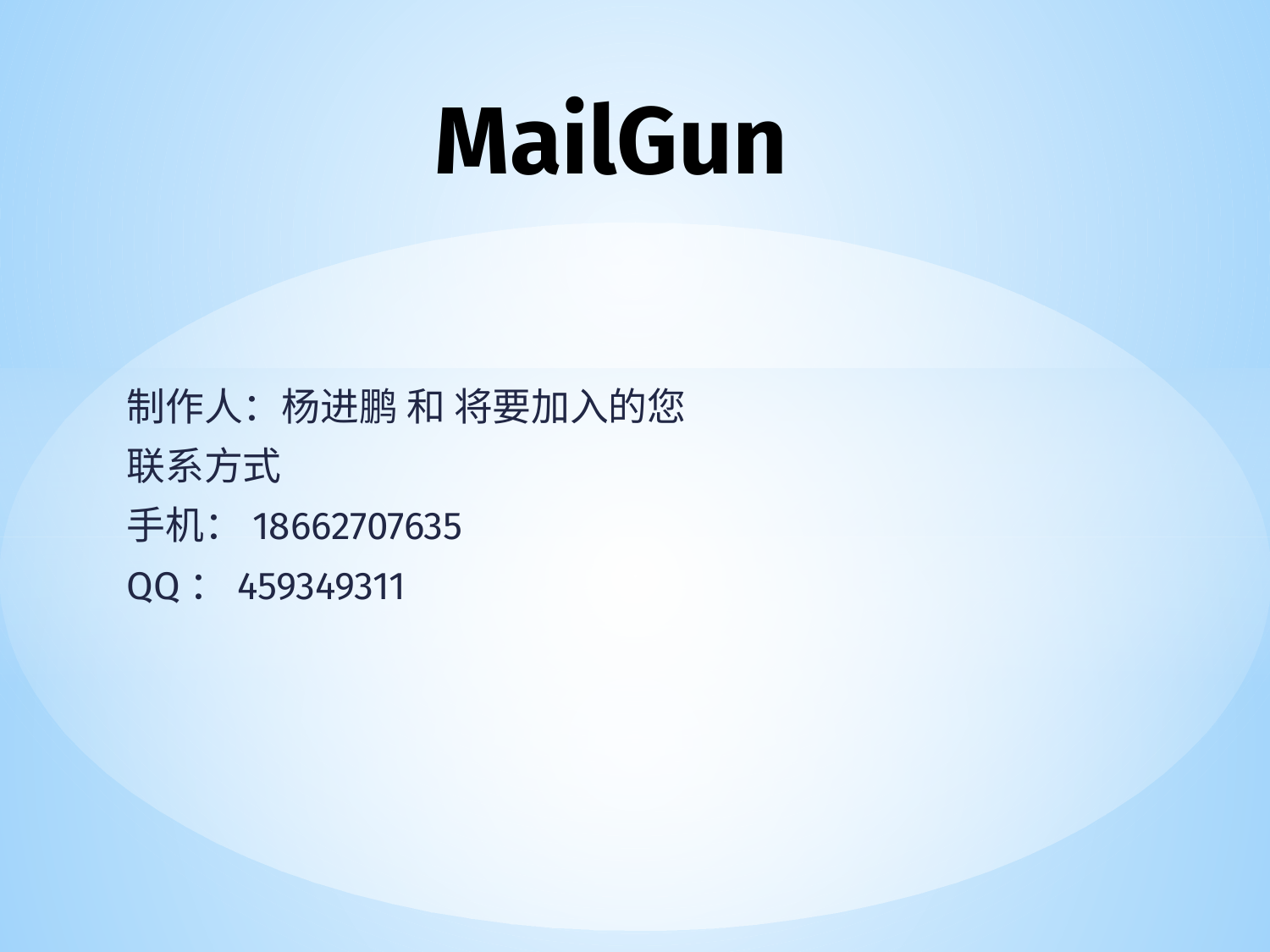

# MailGun
制作人：杨进鹏 和 将要加入的您
联系方式
手机：18662707635
QQ：459349311